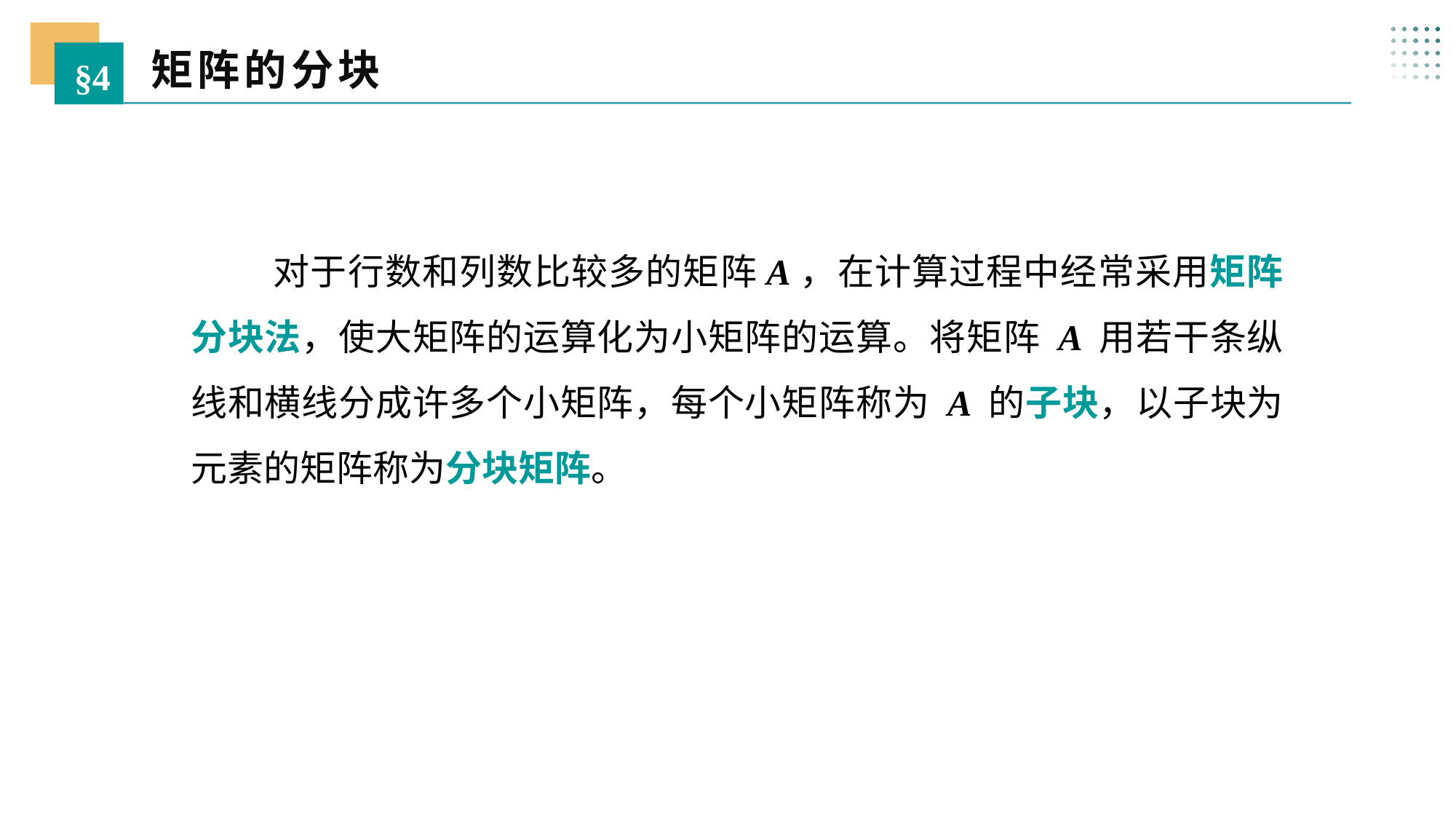

矩阵的分块
§4
        对于行数和列数比较多的矩阵A，在计算过程中经常采用矩阵分块法，使大矩阵的运算化为小矩阵的运算。将矩阵 A 用若干条纵线和横线分成许多个小矩阵，每个小矩阵称为 A 的子块，以子块为元素的矩阵称为分块矩阵。